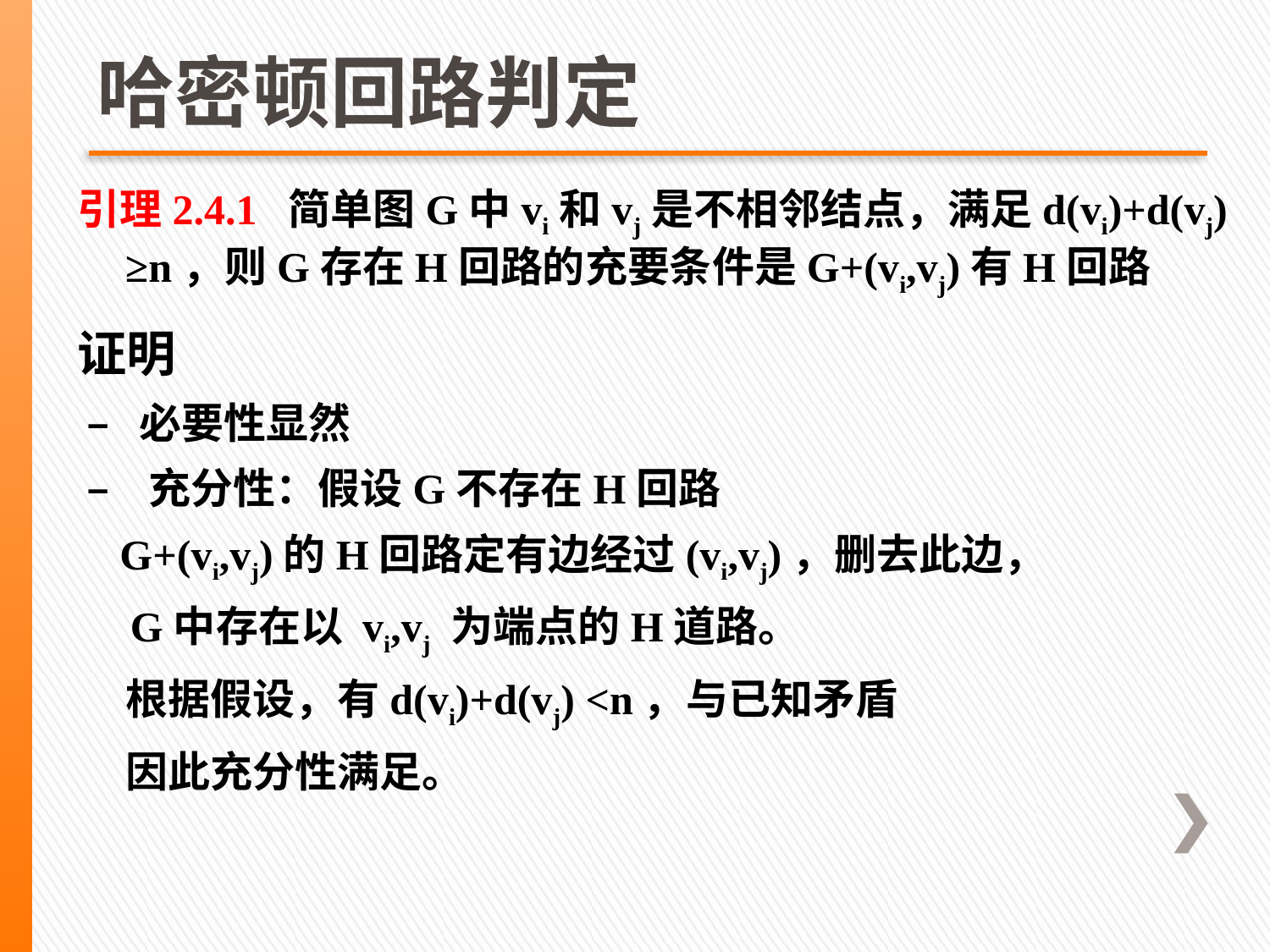

# 哈密顿回路判定
引理2.4.1  简单图G中vi和vj是不相邻结点，满足d(vi)+d(vj) ≥n，则G存在H回路的充要条件是G+(vi,vj)有H回路

证明
 –  必要性显然
 –   充分性：假设G不存在H回路
    G+(vi,vj)的H回路定有边经过(vi,vj)，删去此边，
     G中存在以 vi,vj 为端点的H道路。
    根据假设，有d(vi)+d(vj) <n，与已知矛盾
    因此充分性满足。